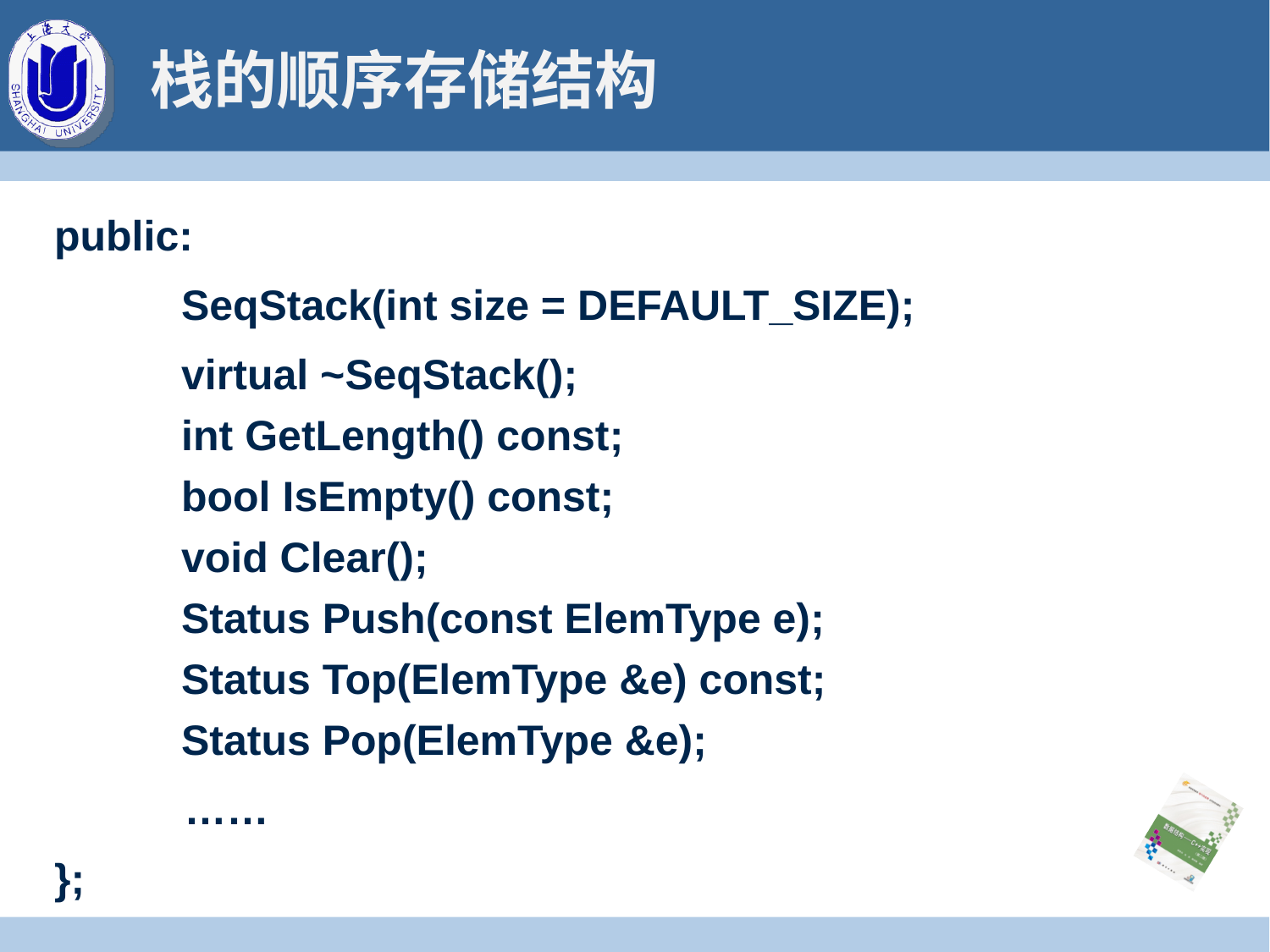

# 栈的顺序存储结构
public:
	SeqStack(int size = DEFAULT_SIZE);
	virtual ~SeqStack();					int GetLength() const;					bool IsEmpty() const;					void Clear();							Status Push(const ElemType e);			Status Top(ElemType &e) const;			Status Pop(ElemType &e);
           ……
};